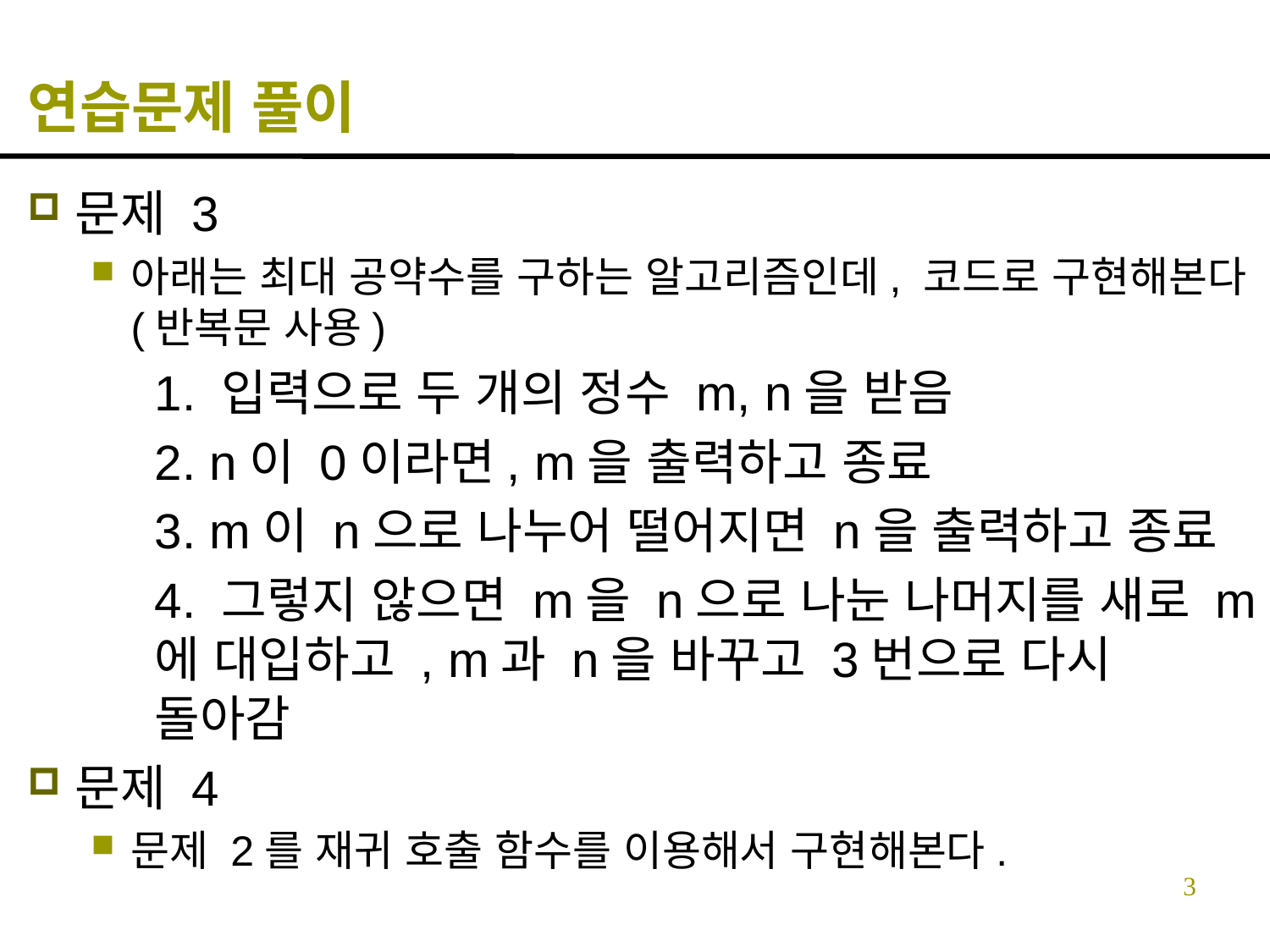

# 연습문제 풀이
문제 3
아래는 최대 공약수를 구하는 알고리즘인데, 코드로 구현해본다 (반복문 사용)
1. 입력으로 두 개의 정수 m, n을 받음
2. n이 0이라면, m을 출력하고 종료
3. m이 n으로 나누어 떨어지면 n을 출력하고 종료
4. 그렇지 않으면 m을 n으로 나눈 나머지를 새로 m에 대입하고 , m과 n을 바꾸고 3번으로 다시 돌아감
문제 4
문제 2를 재귀 호출 함수를 이용해서 구현해본다.